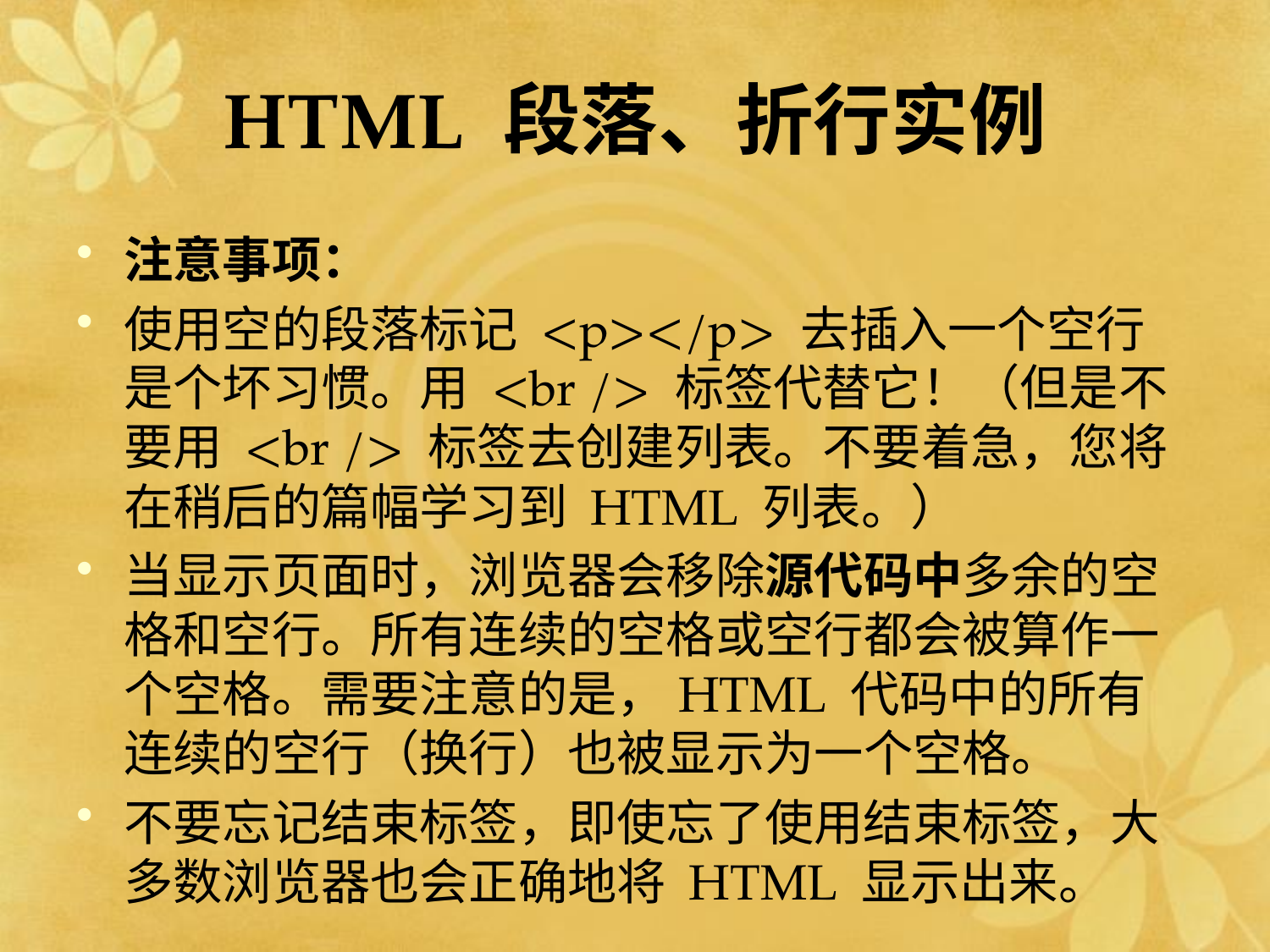

# HTML 段落、折行实例
注意事项：
使用空的段落标记 <p></p> 去插入一个空行是个坏习惯。用 <br /> 标签代替它！（但是不要用 <br /> 标签去创建列表。不要着急，您将在稍后的篇幅学习到 HTML 列表。）
当显示页面时，浏览器会移除源代码中多余的空格和空行。所有连续的空格或空行都会被算作一个空格。需要注意的是，HTML 代码中的所有连续的空行（换行）也被显示为一个空格。
不要忘记结束标签，即使忘了使用结束标签，大多数浏览器也会正确地将 HTML 显示出来。